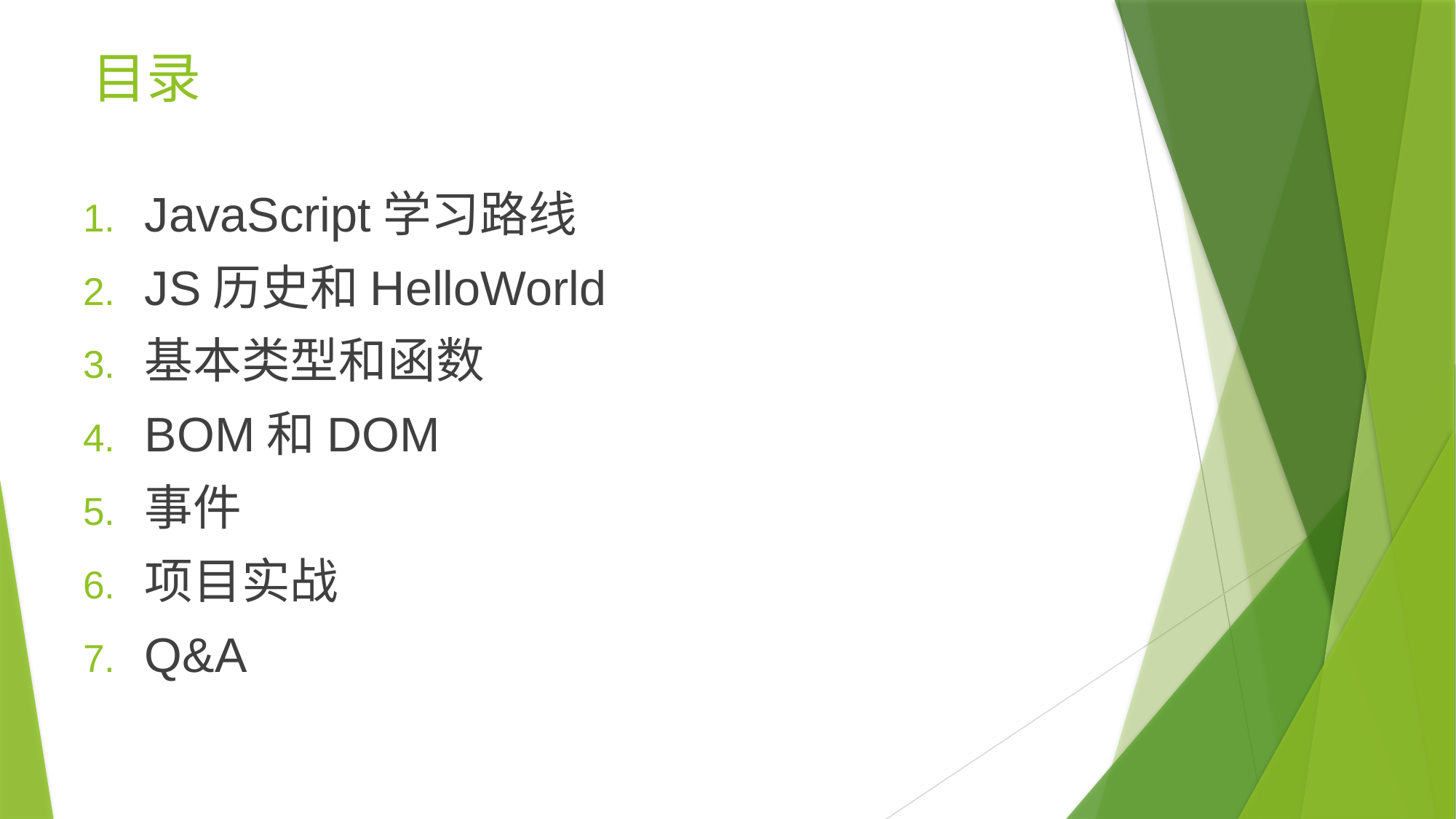

# 目录
JavaScript学习路线
JS历史和HelloWorld
基本类型和函数
BOM和DOM
事件
项目实战
Q&A